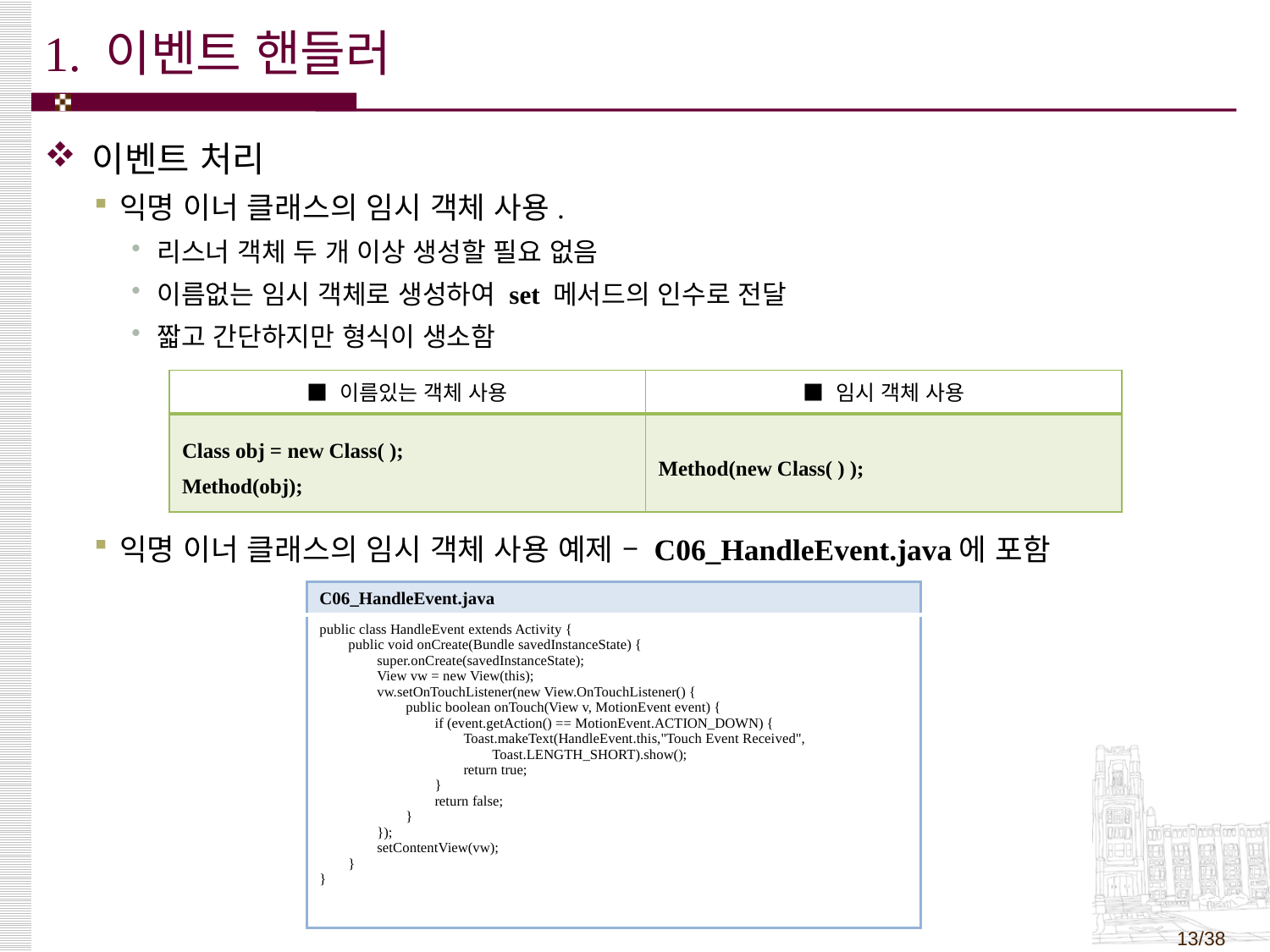

# 1. 이벤트 핸들러
이벤트 처리
익명 이너 클래스의 임시 객체 사용.
리스너 객체 두 개 이상 생성할 필요 없음
이름없는 임시 객체로 생성하여 set 메서드의 인수로 전달
짧고 간단하지만 형식이 생소함
| ■ 이름있는 객체 사용 | ■ 임시 객체 사용 |
| --- | --- |
| Class obj = new Class( ); Method(obj); | Method(new Class( ) ); |
익명 이너 클래스의 임시 객체 사용 예제 – C06_HandleEvent.java에 포함
| C06\_HandleEvent.java |
| --- |
| public class HandleEvent extends Activity { public void onCreate(Bundle savedInstanceState) { super.onCreate(savedInstanceState); View vw = new View(this); vw.setOnTouchListener(new View.OnTouchListener() { public boolean onTouch(View v, MotionEvent event) { if (event.getAction() == MotionEvent.ACTION\_DOWN) { Toast.makeText(HandleEvent.this,"Touch Event Received", Toast.LENGTH\_SHORT).show(); return true; } return false; } }); setContentView(vw); } } |